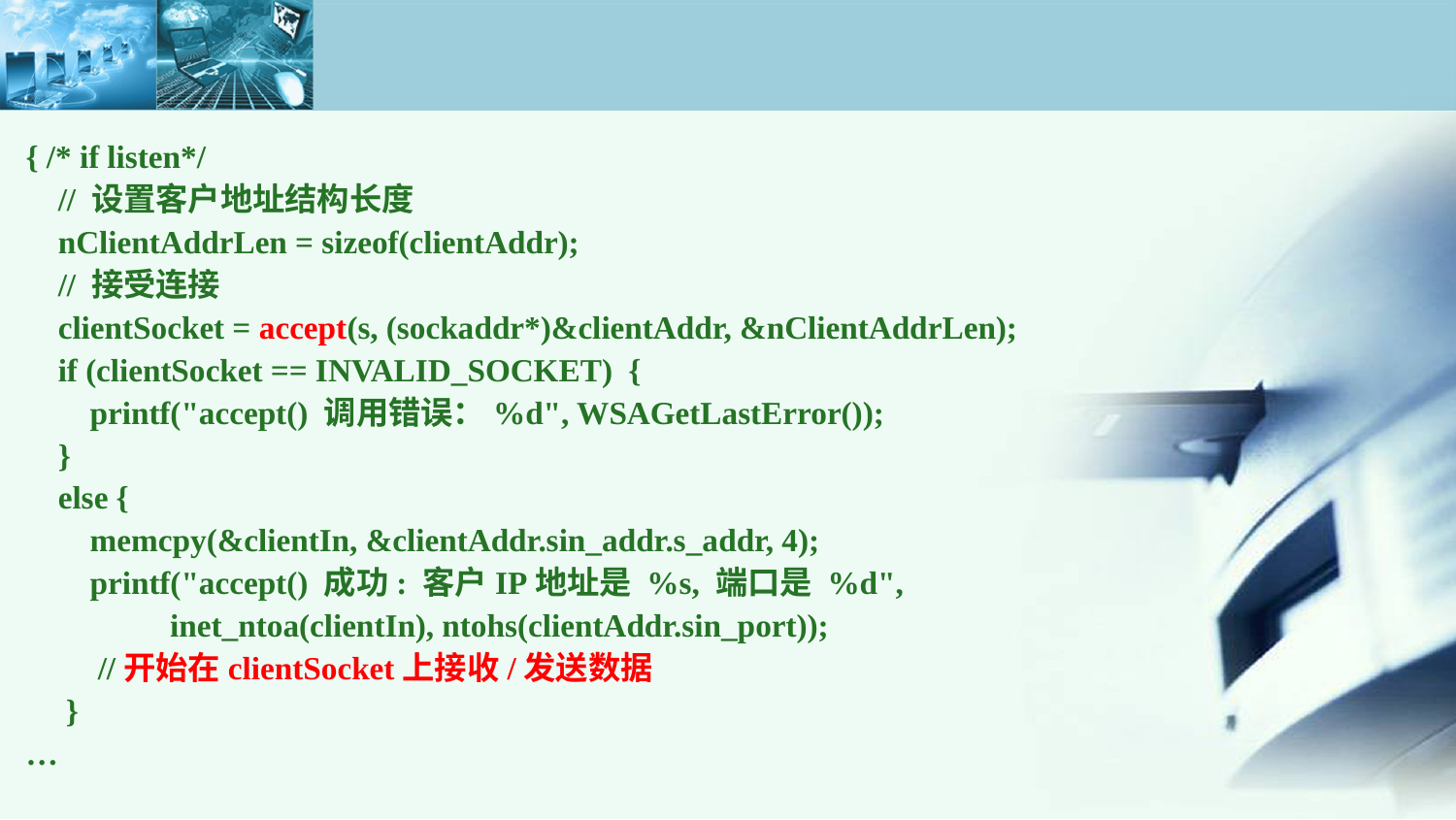

{ /* if listen*/
    // 设置客户地址结构长度
    nClientAddrLen = sizeof(clientAddr);
    // 接受连接
    clientSocket = accept(s, (sockaddr*)&clientAddr, &nClientAddrLen);
    if (clientSocket == INVALID_SOCKET)  {
        printf("accept() 调用错误：%d", WSAGetLastError());
    }
    else {
        memcpy(&clientIn, &clientAddr.sin_addr.s_addr, 4);
        printf("accept() 成功: 客户IP地址是 %s, 端口是 %d",
                  inet_ntoa(clientIn), ntohs(clientAddr.sin_port));
         //开始在clientSocket上接收/发送数据
     }
…